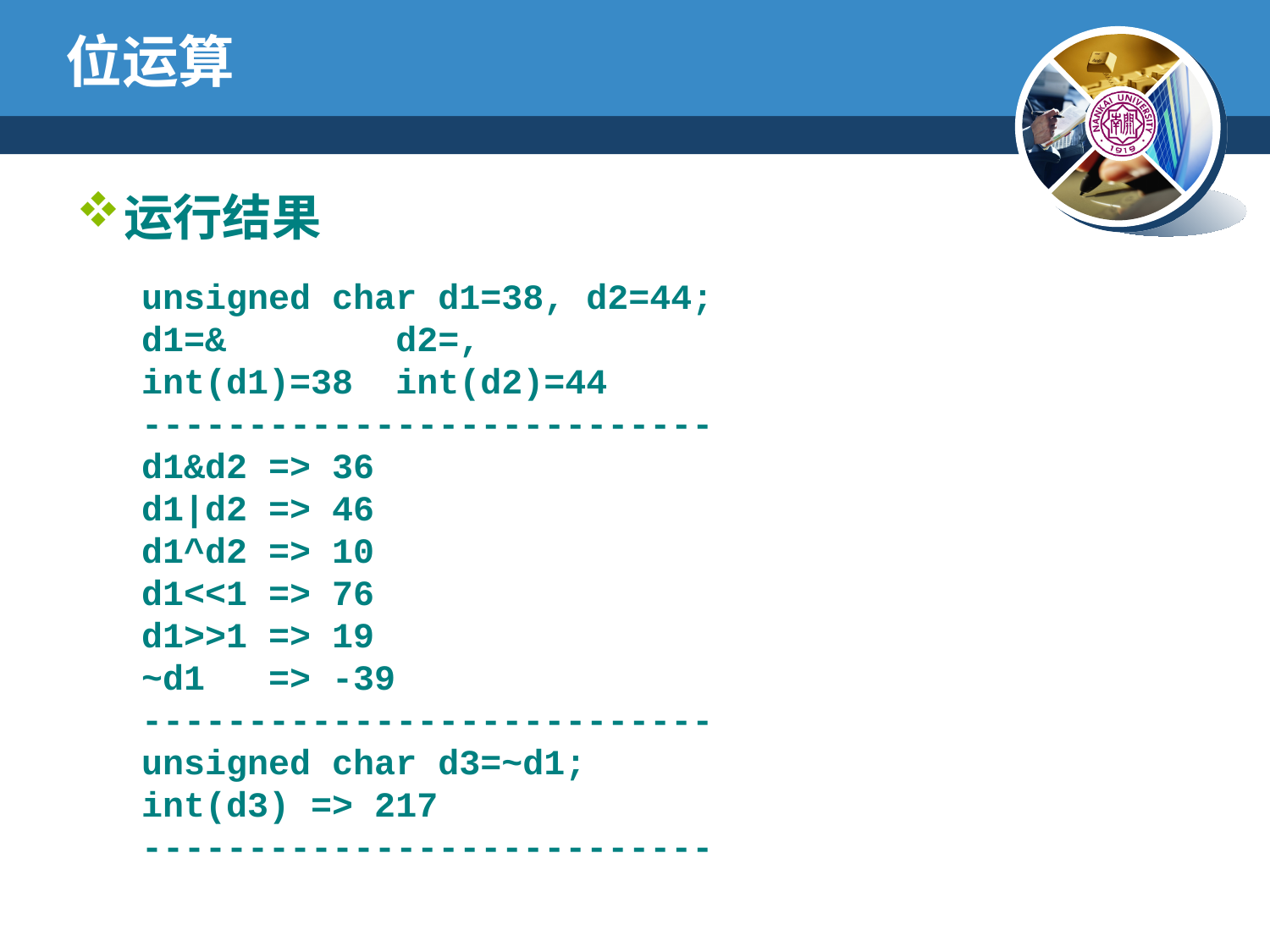

# 位运算
运行结果
unsigned char d1=38, d2=44;
d1=&        d2=,
int(d1)=38  int(d2)=44
---------------------------
d1&d2 => 36
d1|d2 => 46
d1^d2 => 10
d1<<1 => 76
d1>>1 => 19
~d1   => -39
---------------------------
unsigned char d3=~d1;
int(d3) => 217
---------------------------